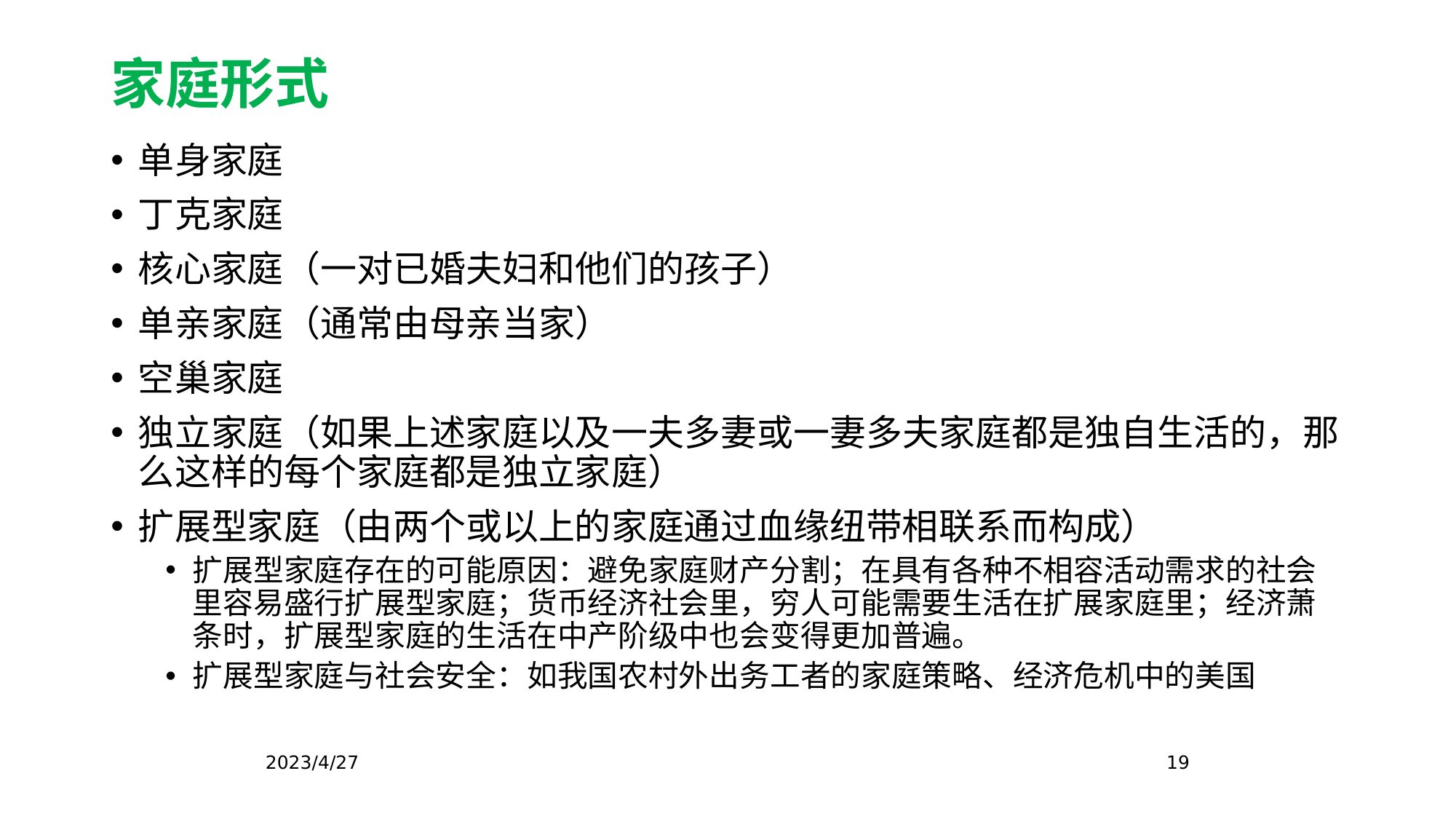

家庭形式
单身家庭
丁克家庭
核心家庭（一对已婚夫妇和他们的孩子）
单亲家庭（通常由母亲当家）
空巢家庭
独立家庭（如果上述家庭以及一夫多妻或一妻多夫家庭都是独自生活的，那么这样的每个家庭都是独立家庭）
扩展型家庭（由两个或以上的家庭通过血缘纽带相联系而构成）
扩展型家庭存在的可能原因：避免家庭财产分割；在具有各种不相容活动需求的社会里容易盛行扩展型家庭；货币经济社会里，穷人可能需要生活在扩展家庭里；经济萧条时，扩展型家庭的生活在中产阶级中也会变得更加普遍。
扩展型家庭与社会安全：如我国农村外出务工者的家庭策略、经济危机中的美国
2023/4/27
19